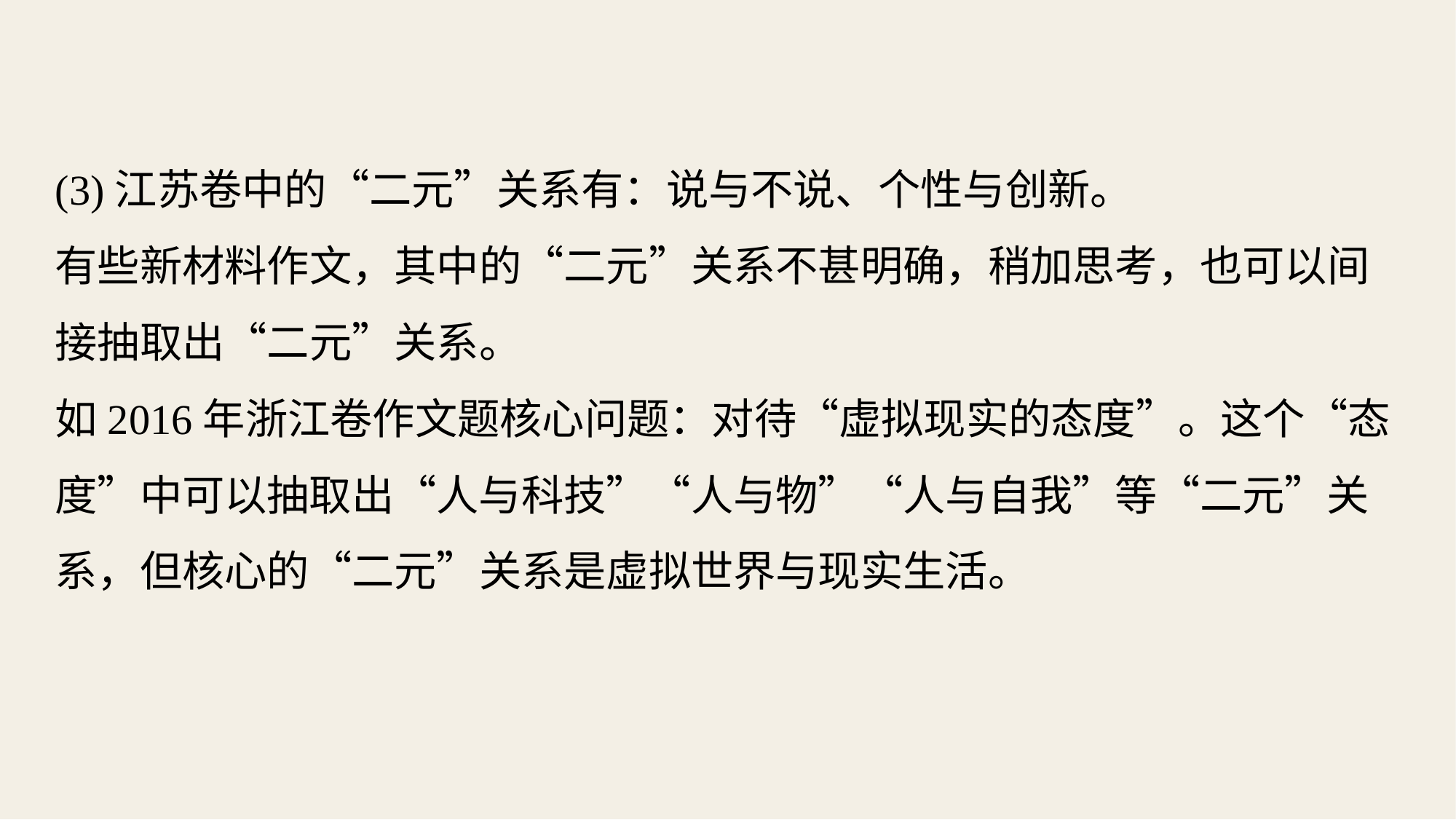

(3)江苏卷中的“二元”关系有：说与不说、个性与创新。
有些新材料作文，其中的“二元”关系不甚明确，稍加思考，也可以间接抽取出“二元”关系。
如2016年浙江卷作文题核心问题：对待“虚拟现实的态度”。这个“态度”中可以抽取出“人与科技”“人与物”“人与自我”等“二元”关系，但核心的“二元”关系是虚拟世界与现实生活。